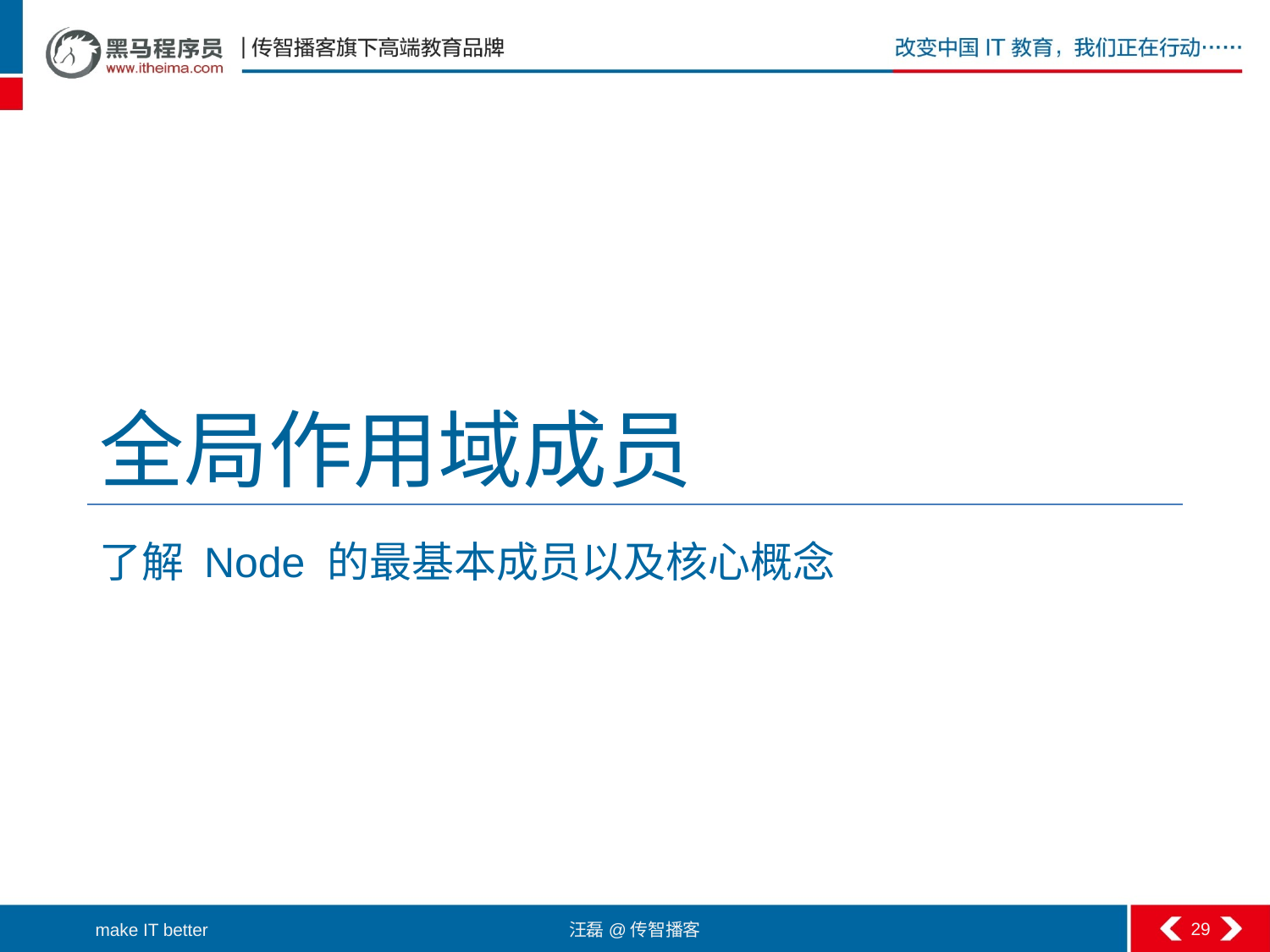

# 全局作用域成员
了解 Node 的最基本成员以及核心概念
29
汪磊@传智播客
make IT better